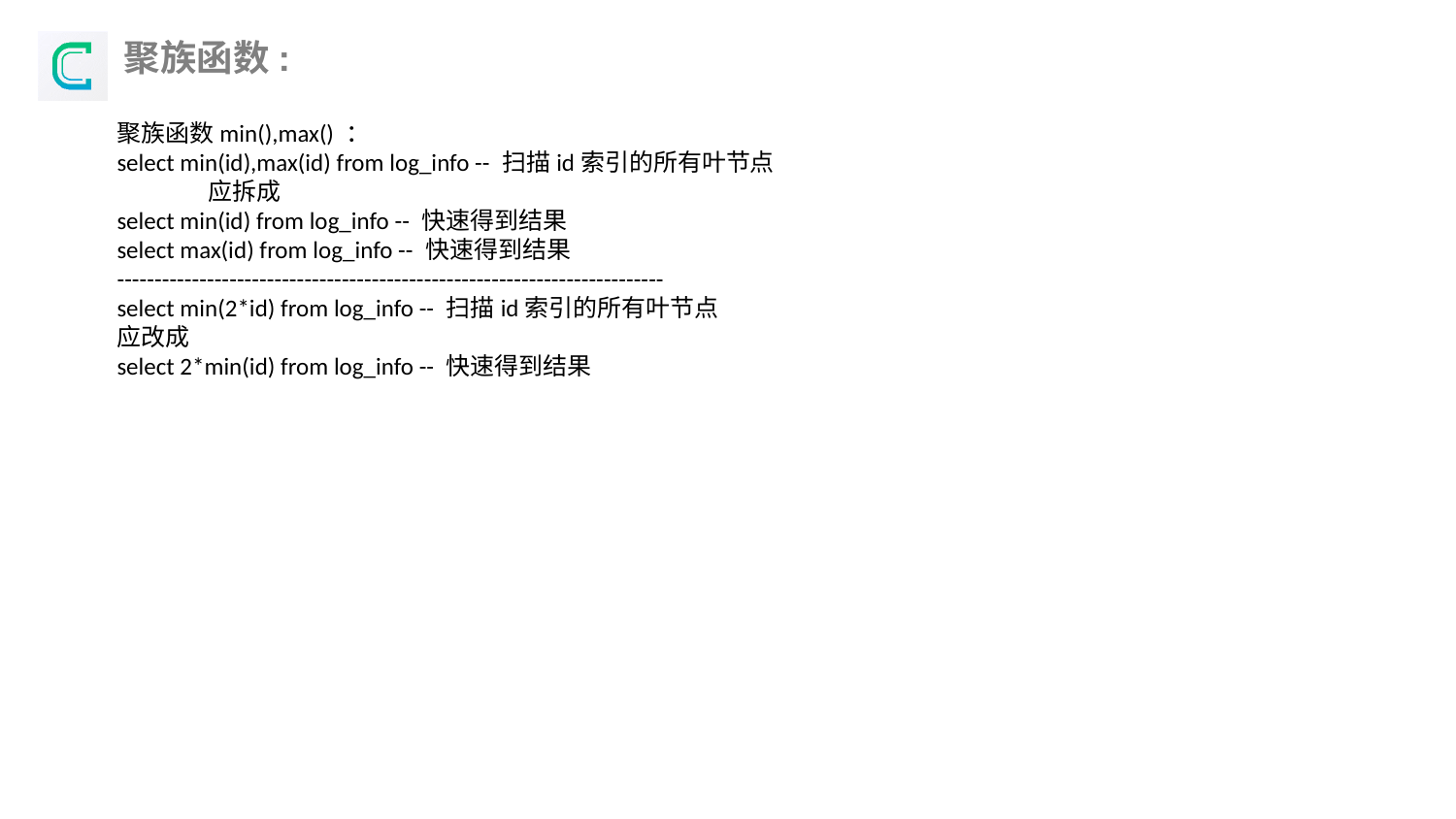

聚族函数:
聚族函数min(),max() ：
select min(id),max(id) from log_info -- 扫描id索引的所有叶节点
                应拆成
select min(id) from log_info -- 快速得到结果
select max(id) from log_info -- 快速得到结果
-------------------------------------------------------------------------
select min(2*id) from log_info -- 扫描id索引的所有叶节点
应改成
select 2*min(id) from log_info -- 快速得到结果
6